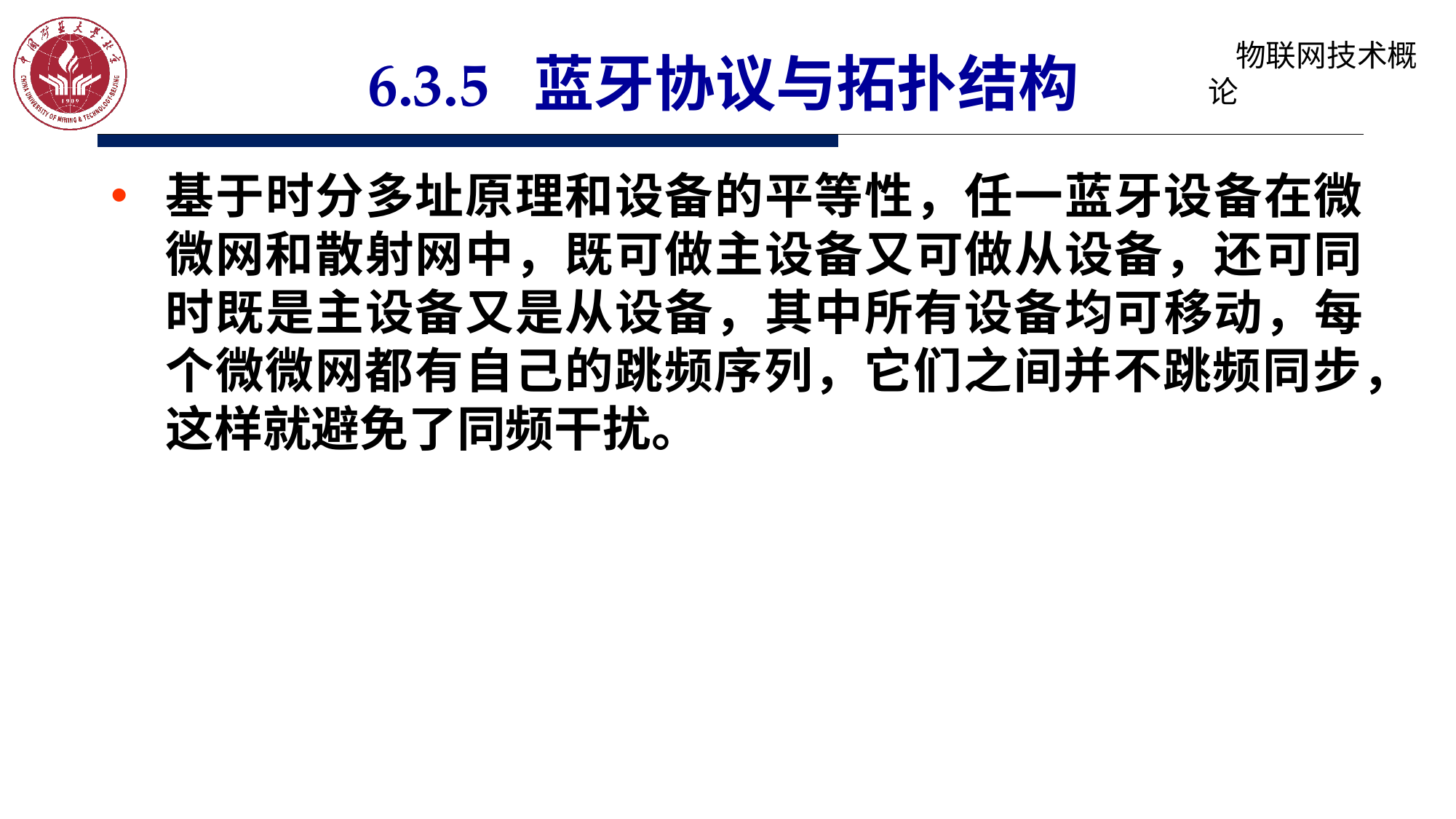

# 6.3.5  蓝牙协议与拓扑结构
基于时分多址原理和设备的平等性，任一蓝牙设备在微微网和散射网中，既可做主设备又可做从设备，还可同时既是主设备又是从设备，其中所有设备均可移动，每个微微网都有自己的跳频序列，它们之间并不跳频同步，这样就避免了同频干扰。